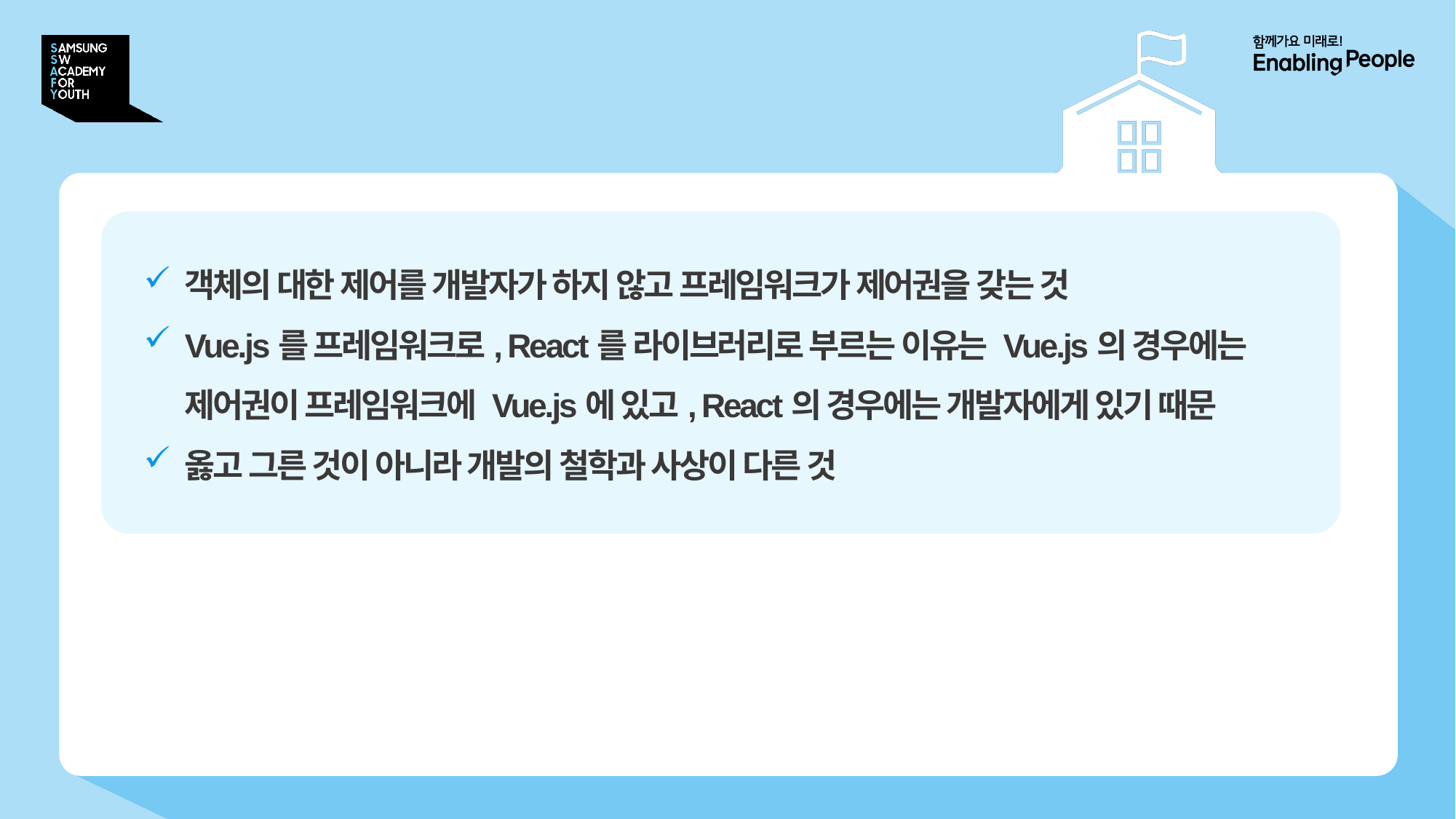

# 제어의 역전(Inversion Of Control)

객체의 대한 제어를 개발자가 하지 않고 프레임워크가 제어권을 갖는 것
Vue.js를 프레임워크로, React를 라이브러리로 부르는 이유는 Vue.js의 경우에는 제어권이 프레임워크에 Vue.js에 있고, React의 경우에는 개발자에게 있기 때문
옳고 그른 것이 아니라 개발의 철학과 사상이 다른 것